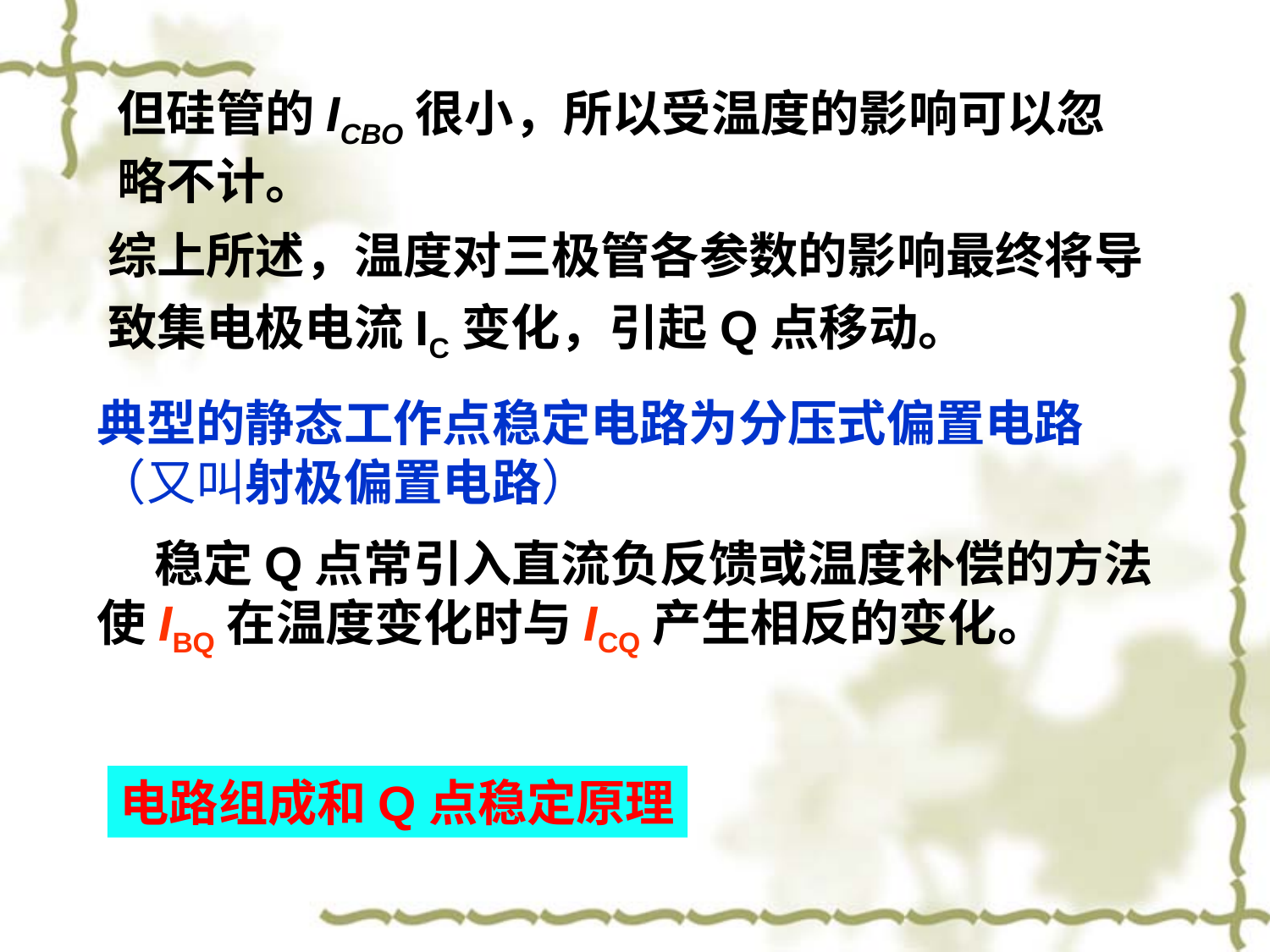

但硅管的ICBO很小，所以受温度的影响可以忽略不计。
综上所述，温度对三极管各参数的影响最终将导致集电极电流IC变化，引起Q点移动。
典型的静态工作点稳定电路为分压式偏置电路（又叫射极偏置电路）
    稳定Q点常引入直流负反馈或温度补偿的方法使IBQ在温度变化时与ICQ产生相反的变化。
电路组成和Q点稳定原理
37